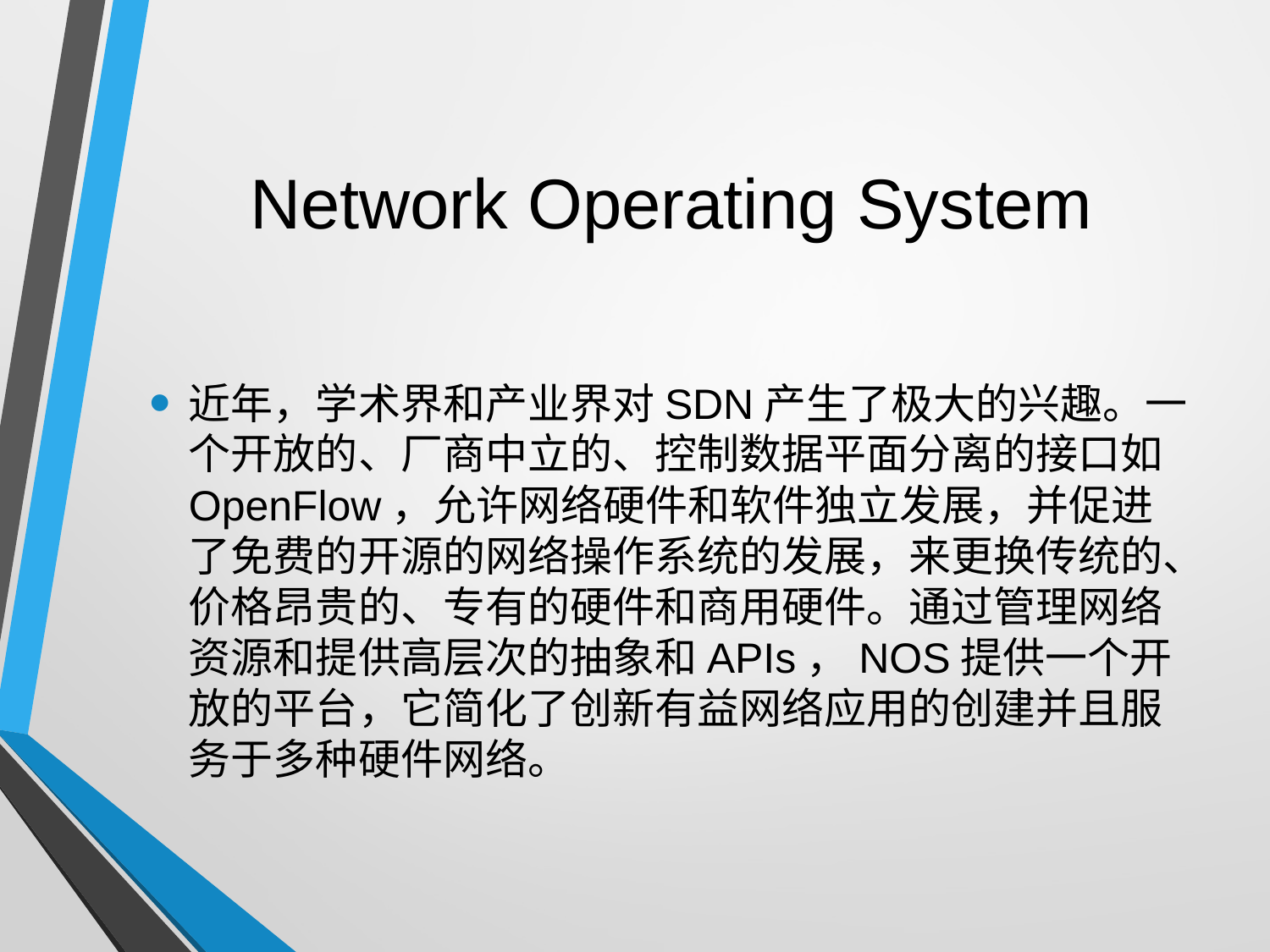

# Network Operating System
近年，学术界和产业界对SDN产生了极大的兴趣。一个开放的、厂商中立的、控制数据平面分离的接口如OpenFlow，允许网络硬件和软件独立发展，并促进了免费的开源的网络操作系统的发展，来更换传统的、价格昂贵的、专有的硬件和商用硬件。通过管理网络资源和提供高层次的抽象和APIs，NOS提供一个开放的平台，它简化了创新有益网络应用的创建并且服务于多种硬件网络。